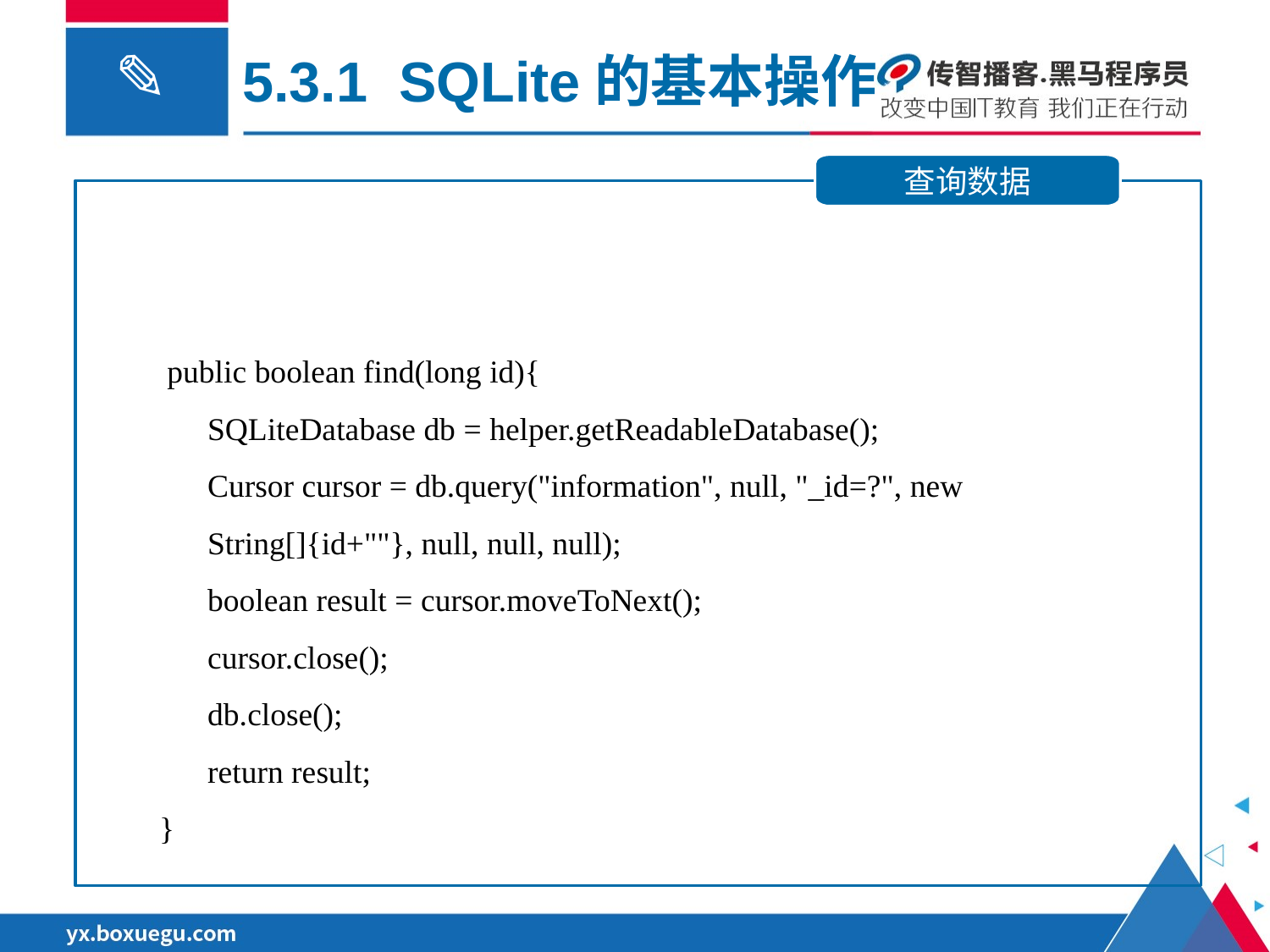

5.3.1  SQLite的基本操作

查询数据

     public boolean find(long id){
          SQLiteDatabase db = helper.getReadableDatabase();
          Cursor cursor = db.query("information", null, "_id=?", new
          String[]{id+""}, null, null, null);
          boolean result = cursor.moveToNext();
          cursor.close();
          db.close();
          return result;
    }